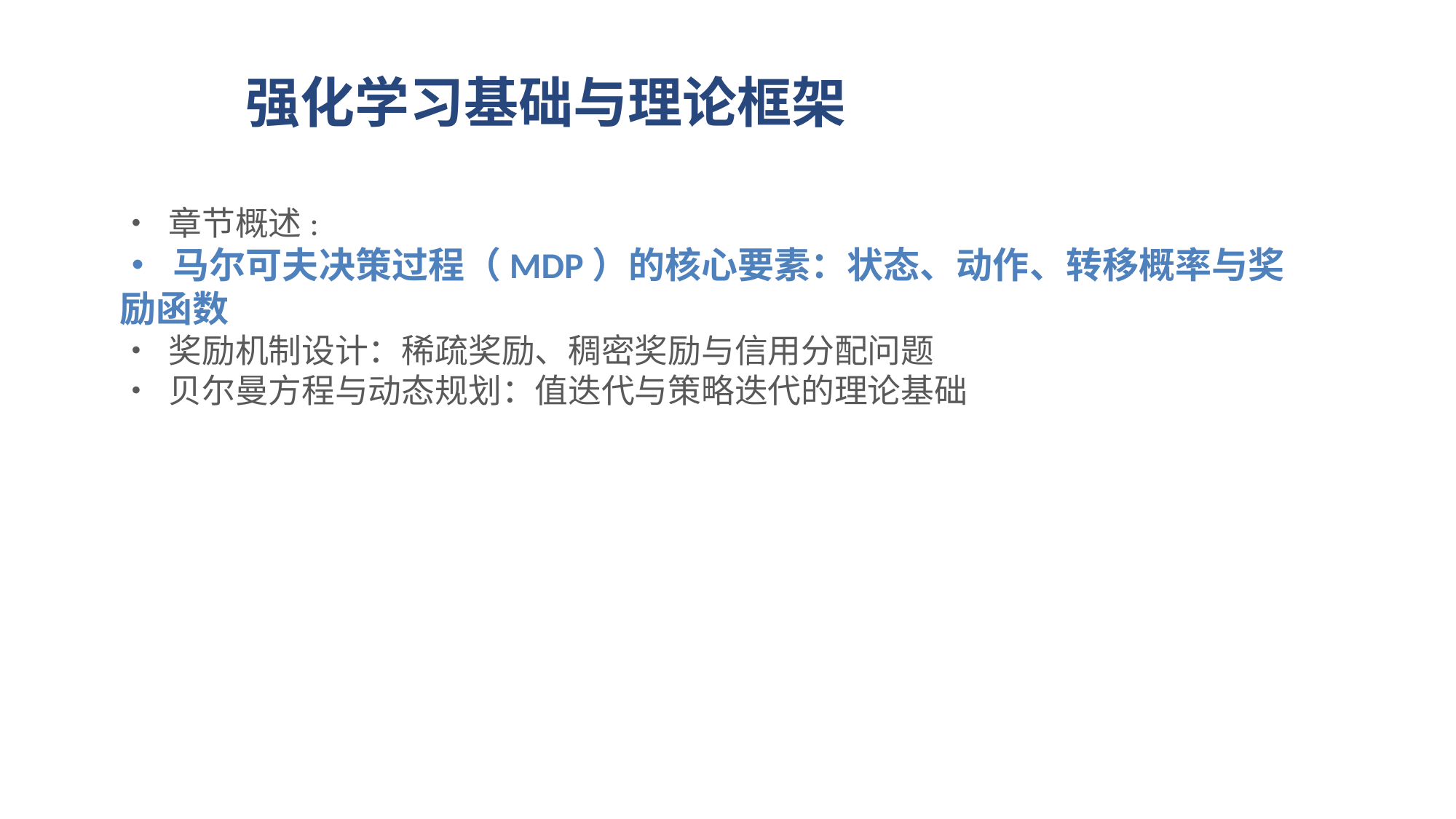

# 强化学习基础与理论框架

• 章节概述:
• 马尔可夫决策过程（MDP）的核心要素：状态、动作、转移概率与奖励函数
• 奖励机制设计：稀疏奖励、稠密奖励与信用分配问题
• 贝尔曼方程与动态规划：值迭代与策略迭代的理论基础